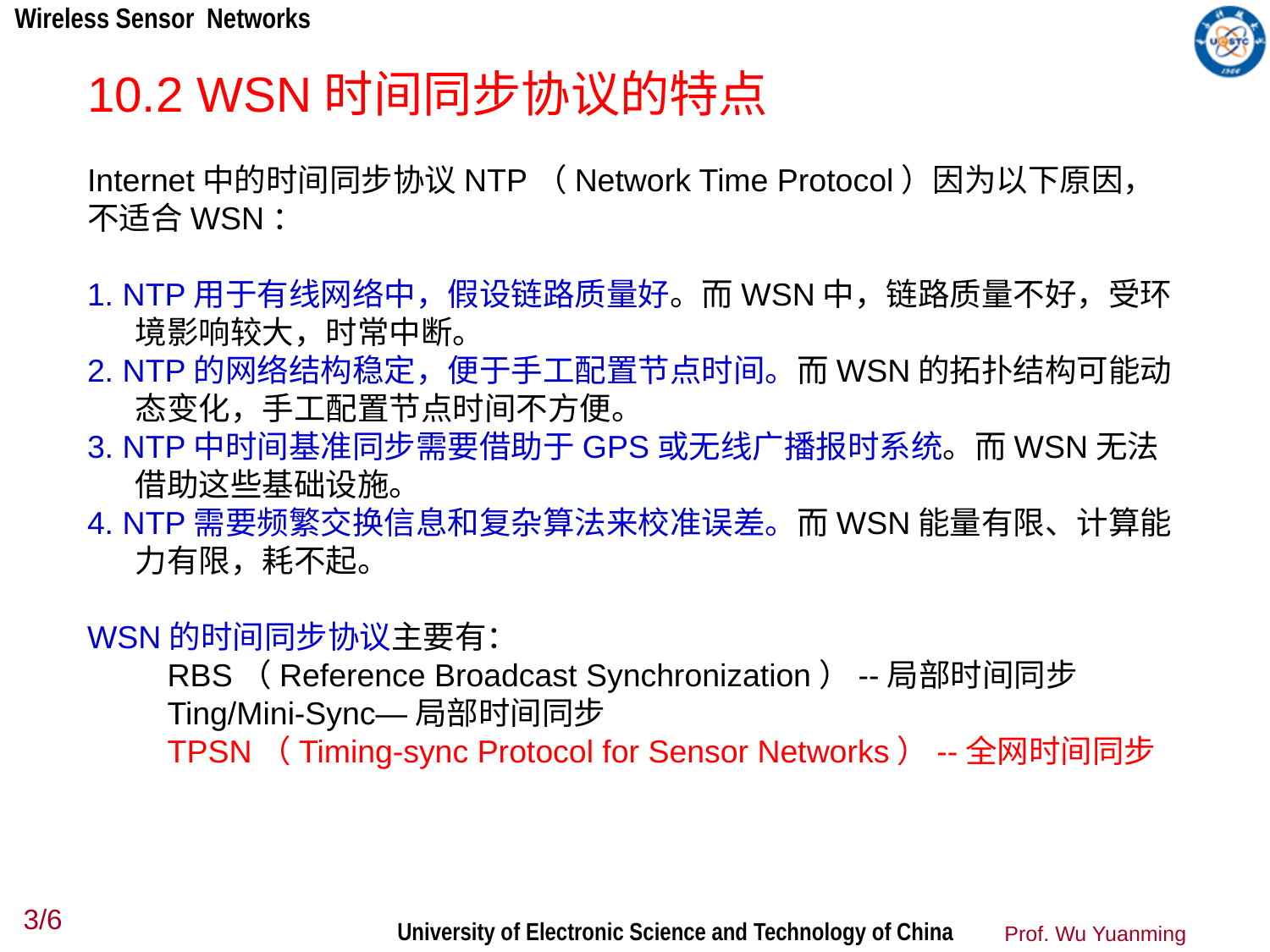

10.2 WSN时间同步协议的特点

Internet中的时间同步协议NTP（Network Time Protocol）因为以下原因，不适合WSN：

1. NTP用于有线网络中，假设链路质量好。而WSN中，链路质量不好，受环境影响较大，时常中断。
2. NTP的网络结构稳定，便于手工配置节点时间。而WSN的拓扑结构可能动态变化，手工配置节点时间不方便。
3. NTP中时间基准同步需要借助于GPS或无线广播报时系统。而WSN无法借助这些基础设施。
4. NTP需要频繁交换信息和复杂算法来校准误差。而WSN能量有限、计算能力有限，耗不起。

WSN的时间同步协议主要有：
         RBS（Reference Broadcast Synchronization）--局部时间同步
         Ting/Mini-Sync—局部时间同步
         TPSN（Timing-sync Protocol for Sensor Networks）--全网时间同步
3/6
Prof. Wu Yuanming